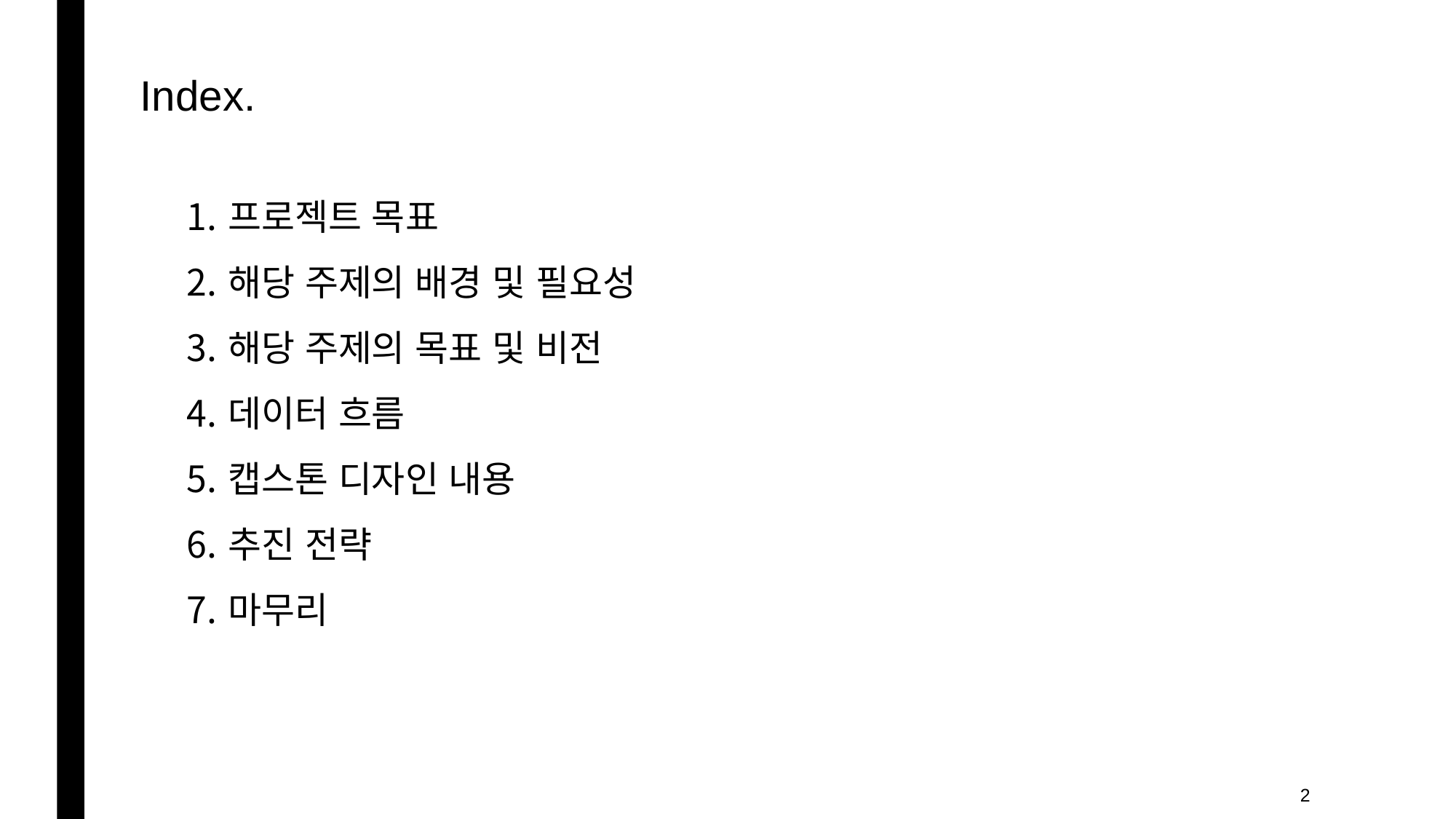

Index.
프로젝트 목표
해당 주제의 배경 및 필요성
해당 주제의 목표 및 비전
데이터 흐름
캡스톤 디자인 내용
추진 전략
마무리
2